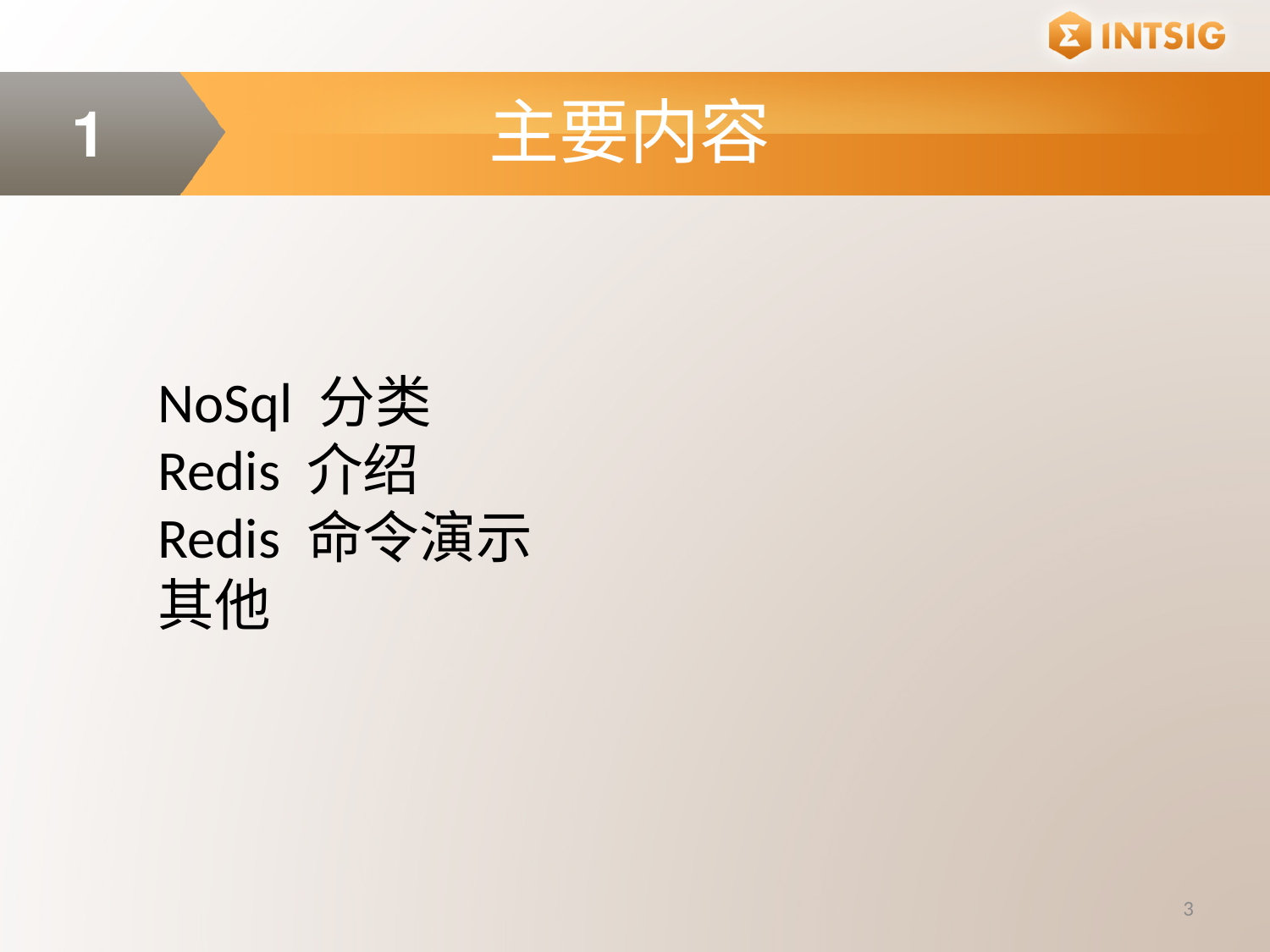

主要内容

1
NoSql 分类
Redis 介绍
Redis 命令演示
其他
3